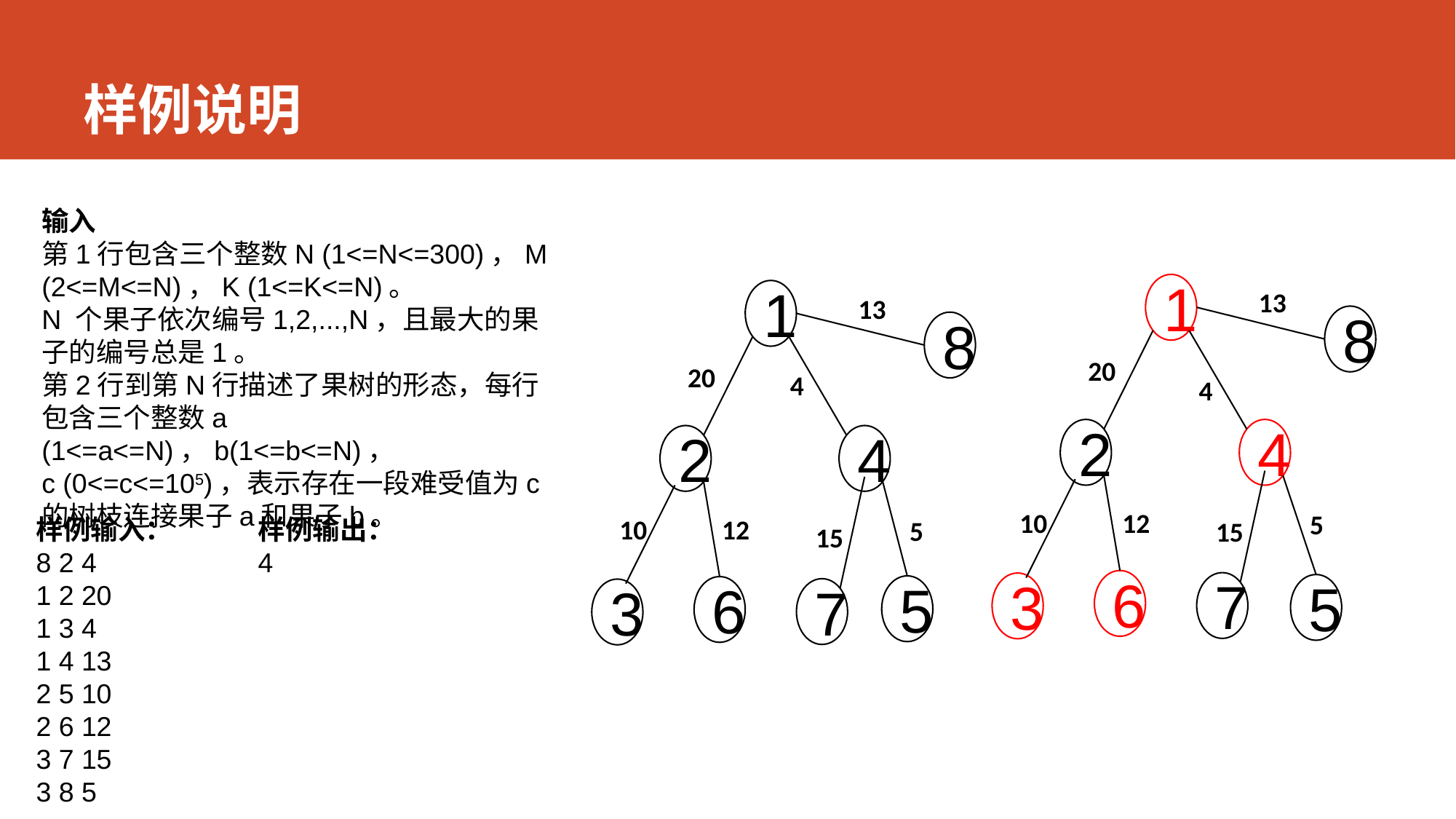

# 样例说明
输入
第1行包含三个整数N (1<=N<=300)，M (2<=M<=N)，K (1<=K<=N)。
N 个果子依次编号1,2,...,N，且最大的果子的编号总是1。
第2行到第N行描述了果树的形态，每行包含三个整数a (1<=a<=N)，b(1<=b<=N)，
c (0<=c<=105)，表示存在一段难受值为c的树枝连接果子a和果子b。
1
1
13
13
8
8
20
20
4
4
2
4
2
4
10
12
5
样例输出：
4
样例输入：
8 2 4
1 2 20
1 3 4
1 4 13
2 5 10
2 6 12
3 7 15
3 8 5
10
12
5
15
15
6
7
3
5
5
6
7
3